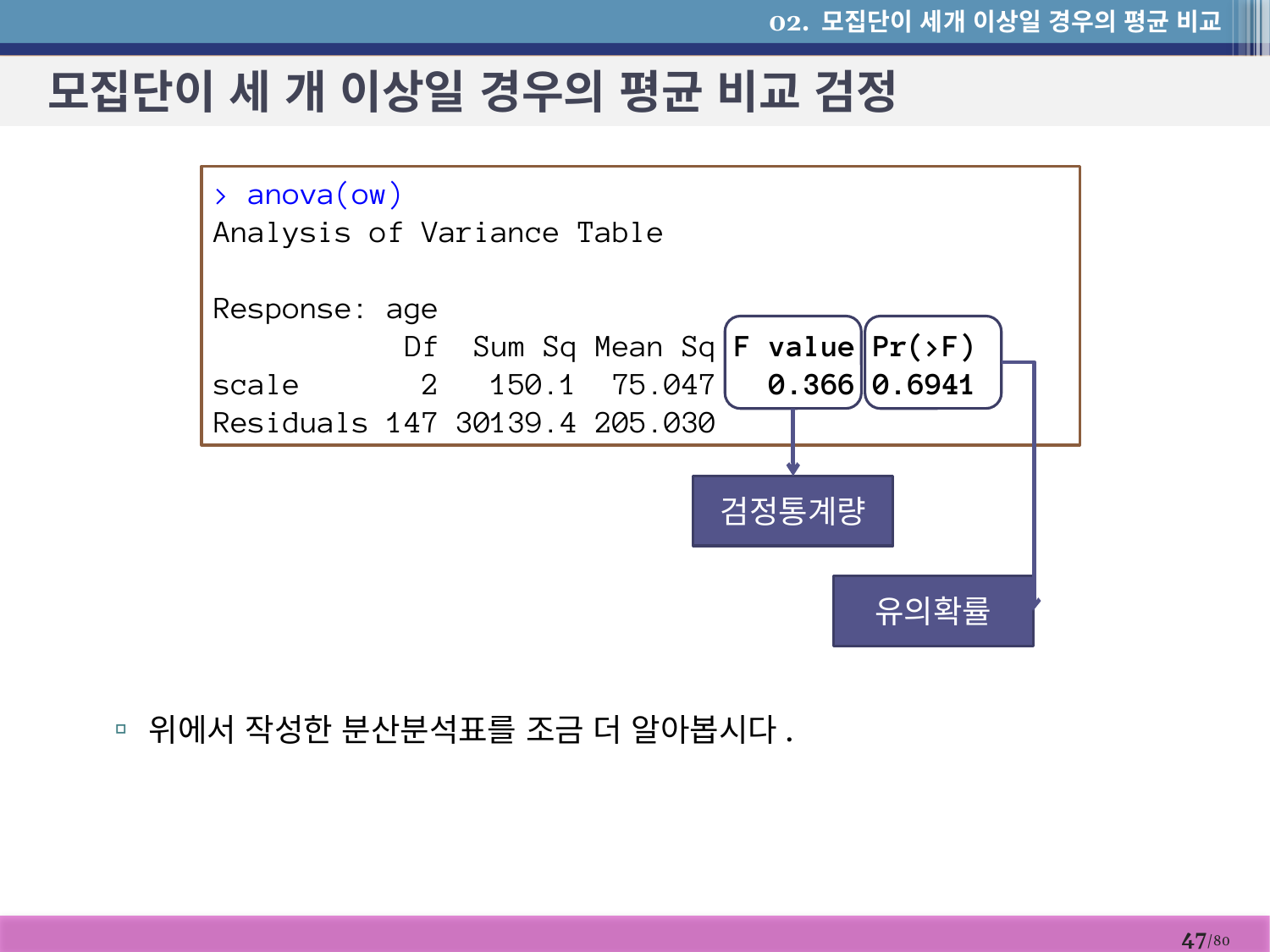

02. 모집단이 세개 이상일 경우의 평균 비교
# 모집단이 세 개 이상일 경우의 평균 비교 검정

위에서 작성한 분산분석표를 조금 더 알아봅시다.
> anova(ow)
Analysis of Variance Table

Response: age
           Df  Sum Sq Mean Sq F value Pr(>F)
scale       2   150.1  75.047   0.366 0.6941
Residuals 147 30139.4 205.030

검정통계량
유의확률